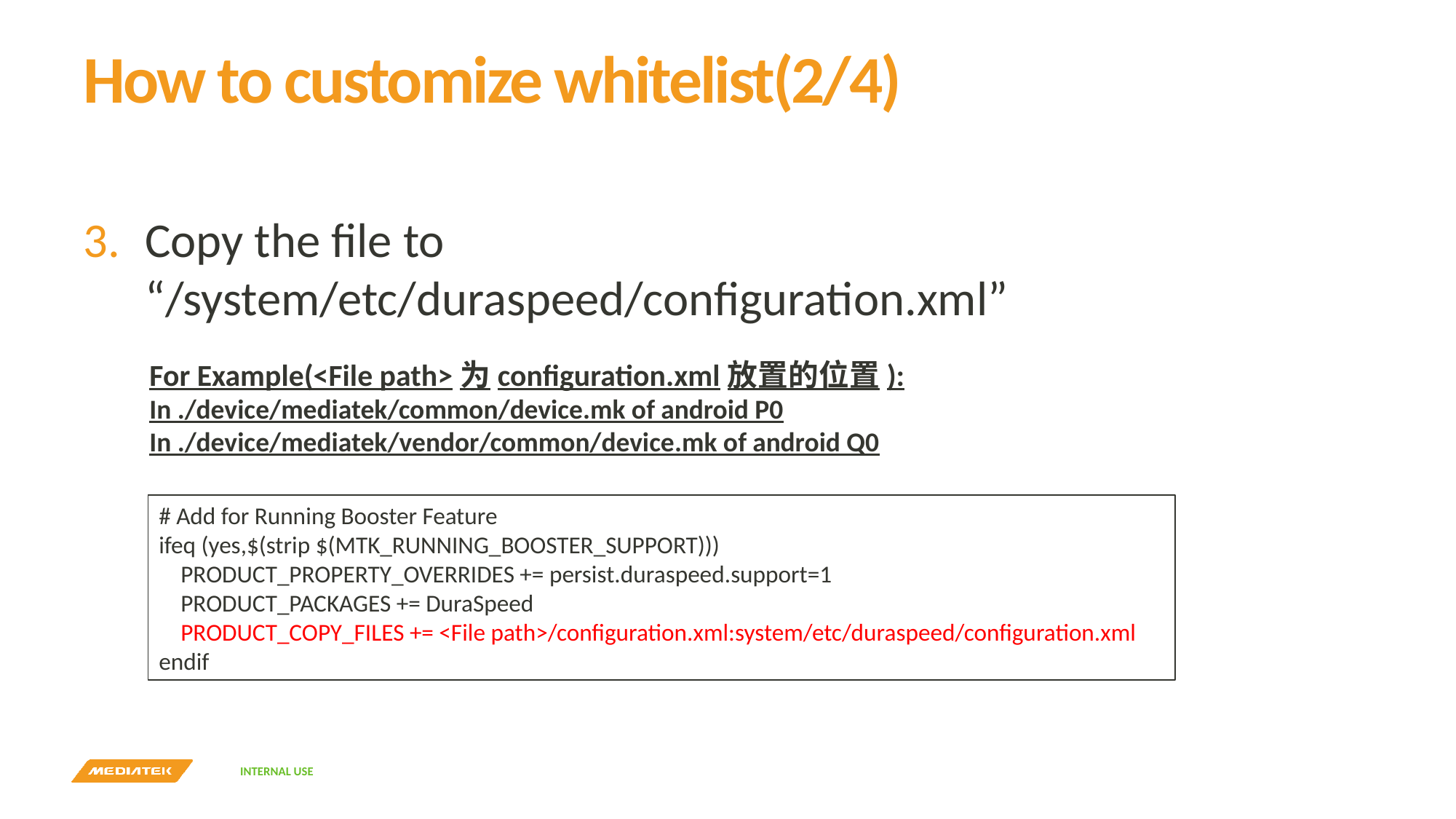

# How to customize whitelist(2/4)
Copy the file to “/system/etc/duraspeed/configuration.xml”

For Example(<File path>为configuration.xml放置的位置):
In ./device/mediatek/common/device.mk of android P0
In ./device/mediatek/vendor/common/device.mk of android Q0

# Add for Running Booster Feature
ifeq (yes,$(strip $(MTK_RUNNING_BOOSTER_SUPPORT)))
    PRODUCT_PROPERTY_OVERRIDES += persist.duraspeed.support=1
    PRODUCT_PACKAGES += DuraSpeed
    PRODUCT_COPY_FILES += <File path>/configuration.xml:system/etc/duraspeed/configuration.xml
endif